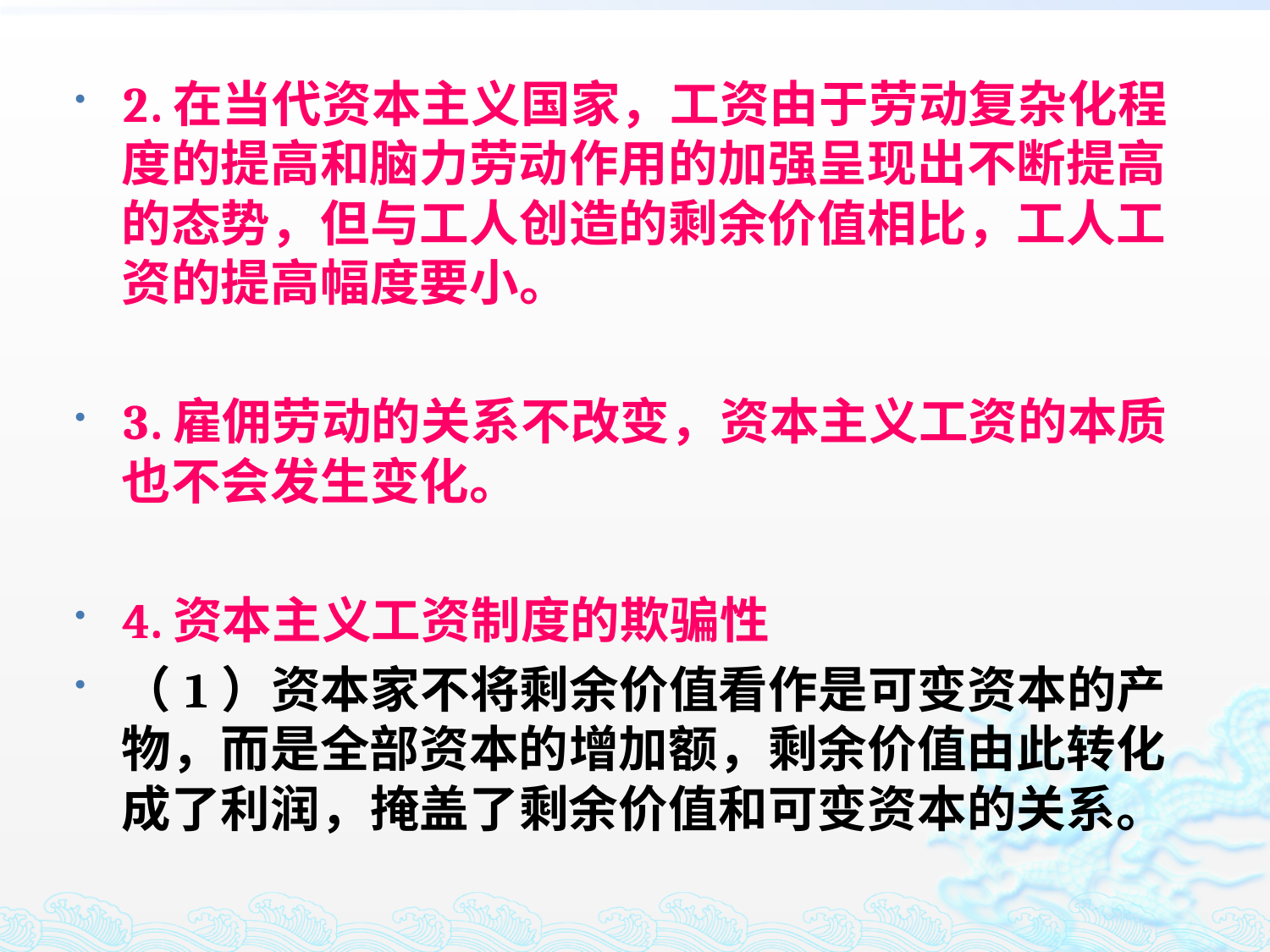

2.在当代资本主义国家，工资由于劳动复杂化程度的提高和脑力劳动作用的加强呈现出不断提高的态势，但与工人创造的剩余价值相比，工人工资的提高幅度要小。

3.雇佣劳动的关系不改变，资本主义工资的本质也不会发生变化。

4.资本主义工资制度的欺骗性
（1）资本家不将剩余价值看作是可变资本的产物，而是全部资本的增加额，剩余价值由此转化成了利润，掩盖了剩余价值和可变资本的关系。